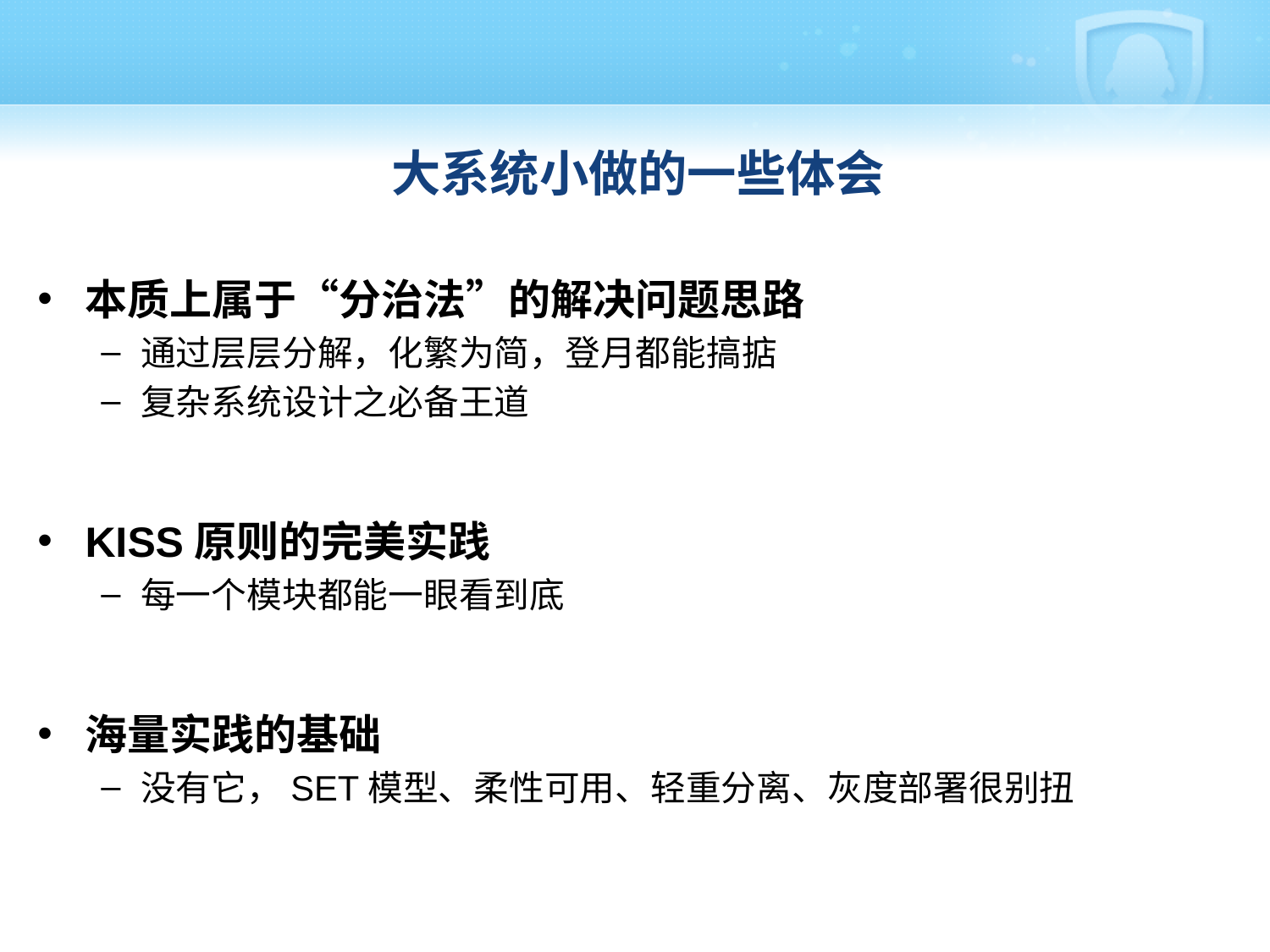

# 大系统小做的一些体会
本质上属于“分治法”的解决问题思路
通过层层分解，化繁为简，登月都能搞掂
复杂系统设计之必备王道

KISS原则的完美实践
每一个模块都能一眼看到底

海量实践的基础
没有它，SET模型、柔性可用、轻重分离、灰度部署很别扭